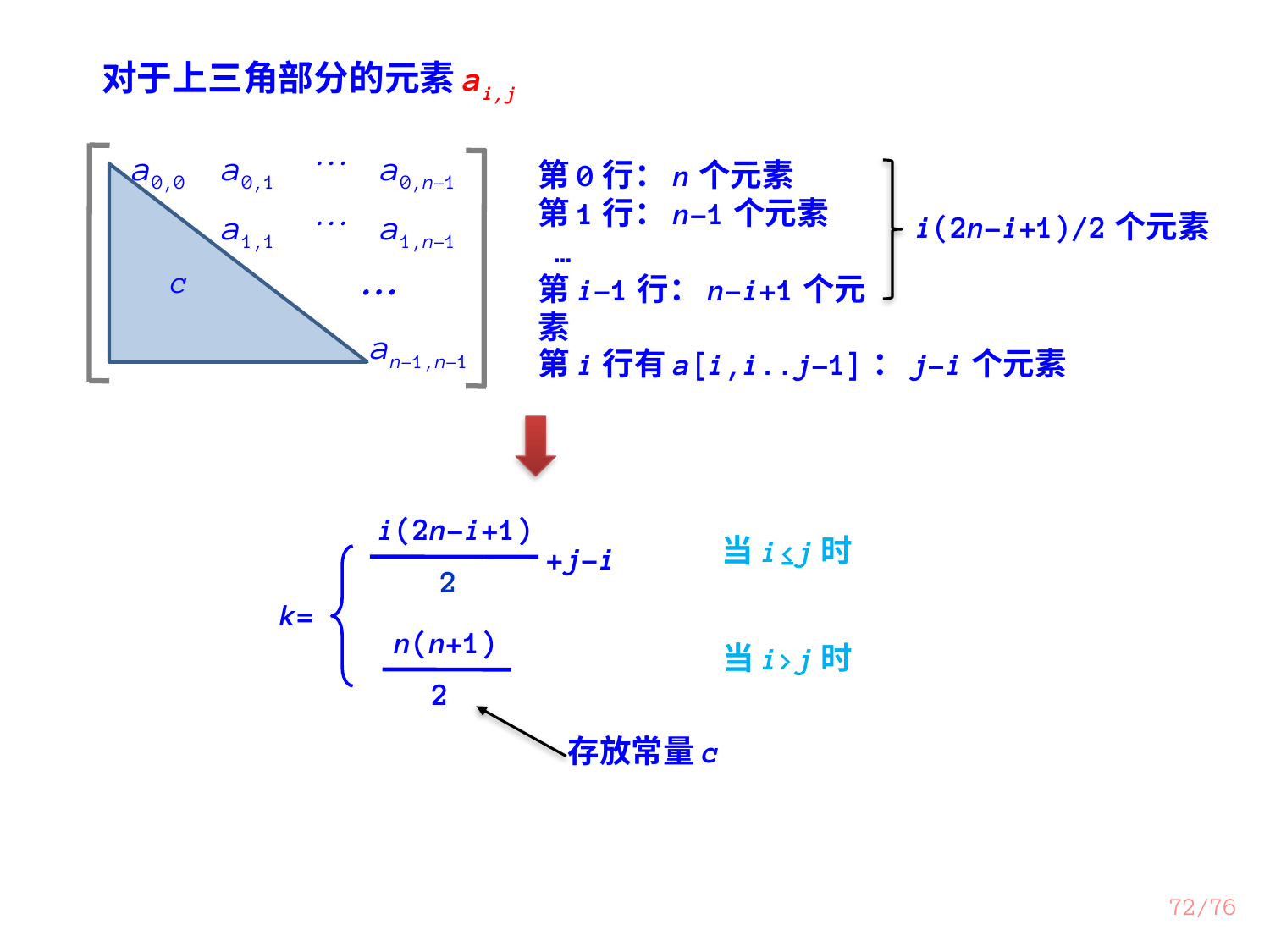

对于上三角部分的元素ai,j
…
a0,0
a0,1
a0,n-1
…
a1,1
a1,n-1
an-1,n-1
第0行：n个元素
第1行：n-1个元素
 …
第i-1行：n-i+1个元素

i(2n-i+1)/2个元素
第i行有a[i,i..j-1]：j-i个元素

c
…

i(2n-i+1)
 +j-i
2
当i≤j时

k=
n(n+1)
2
当i>j时

存放常量c
72/76